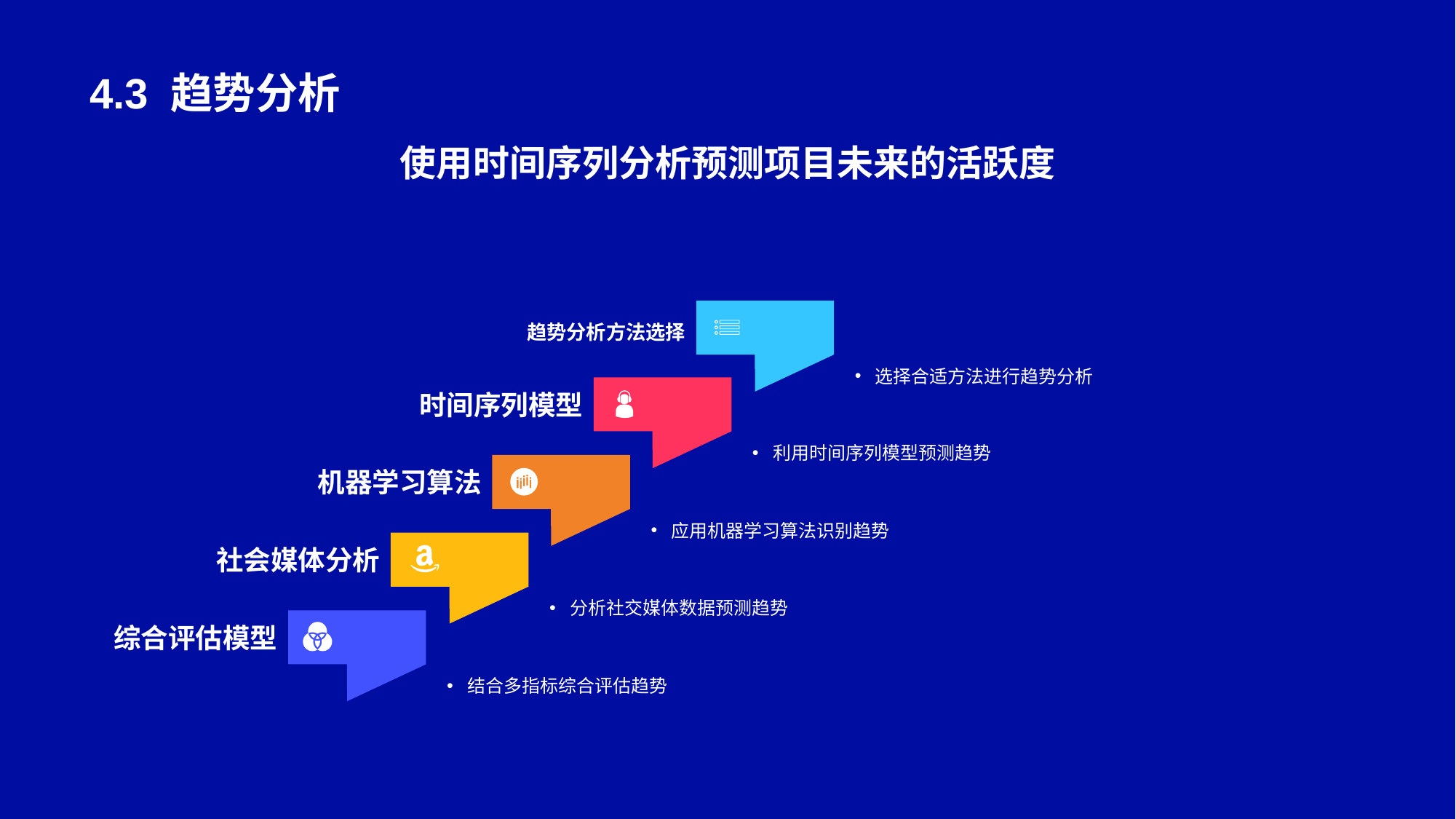

# 4.3 趋势分析
使用时间序列分析预测项目未来的活跃度

趋势分析方法选择

选择合适方法进行趋势分析

时间序列模型

利用时间序列模型预测趋势

机器学习算法

应用机器学习算法识别趋势

社会媒体分析

分析社交媒体数据预测趋势

综合评估模型

结合多指标综合评估趋势